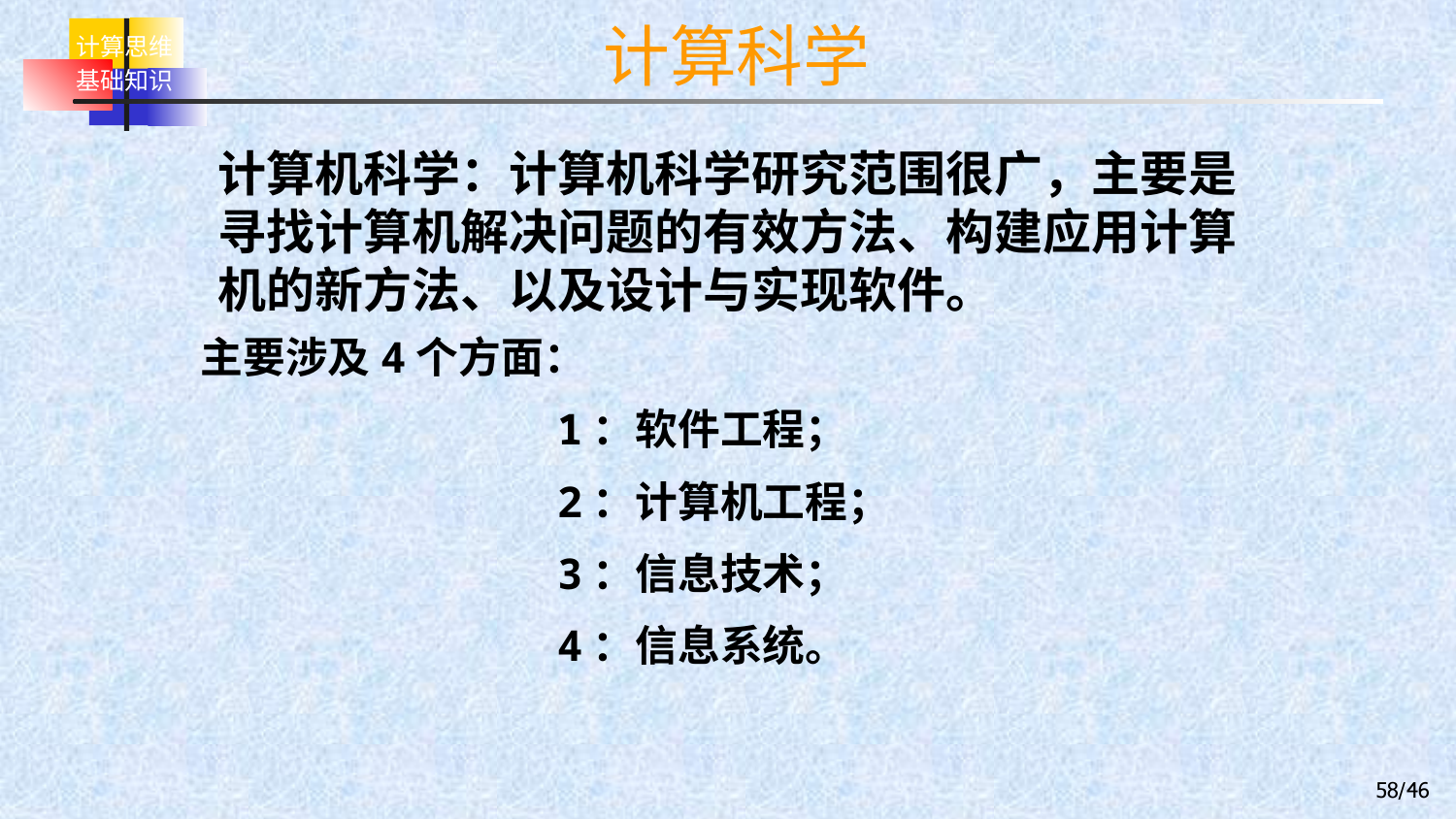

# 计算科学
计算机科学：计算机科学研究范围很广，主要是寻找计算机解决问题的有效方法、构建应用计算机的新方法、以及设计与实现软件。
主要涉及4个方面：
              1：软件工程；
              2：计算机工程；
              3：信息技术；
              4：信息系统。
58/46